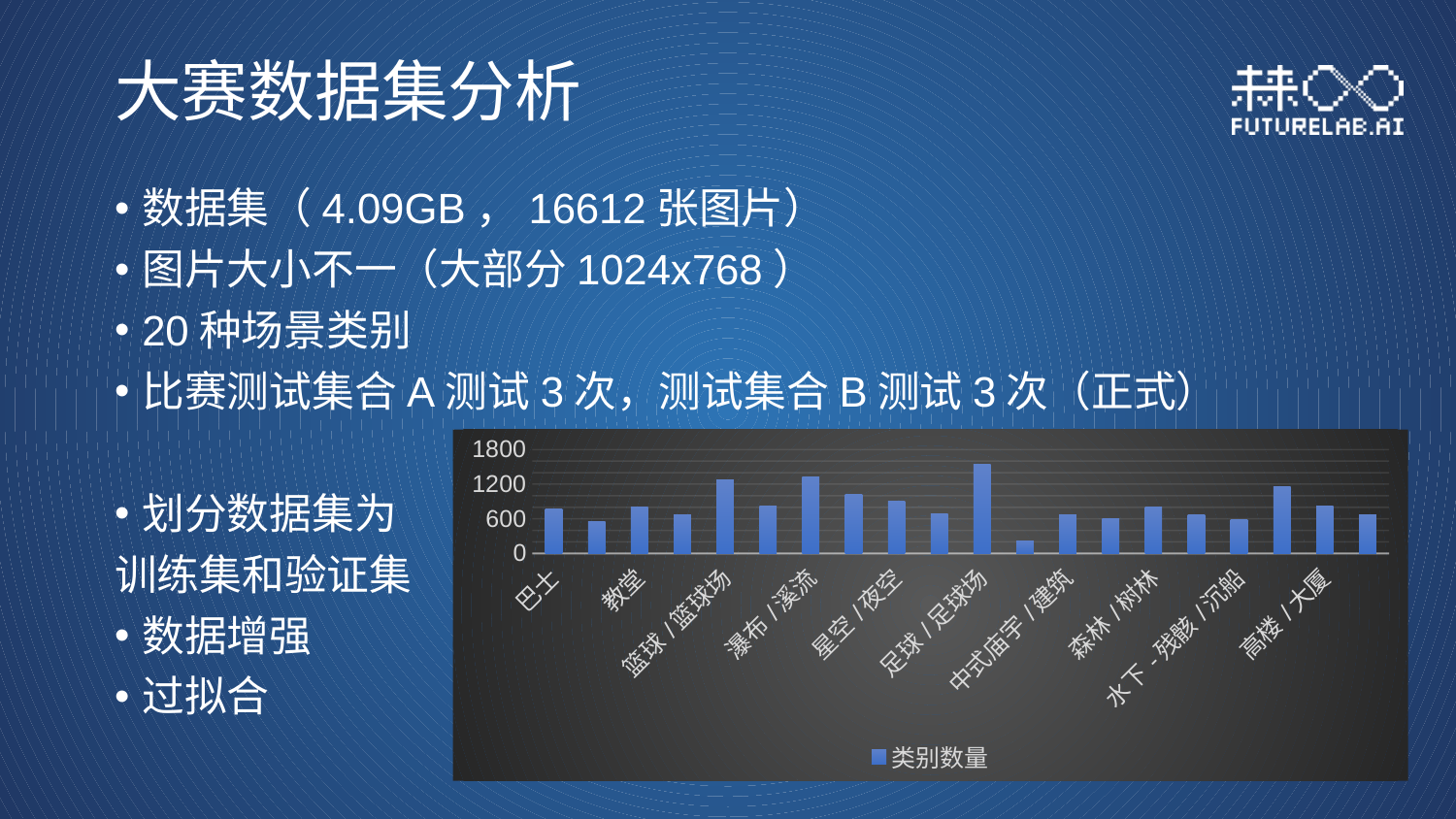

# 大赛数据集分析
数据集（4.09GB，16612张图片）
图片大小不一（大部分1024x768）
20种场景类别
比赛测试集合A测试3次，测试集合B测试3次（正式）

划分数据集为
训练集和验证集
数据增强
过拟合

### Chart

| Category | 类别数量 |
|---|---|
| 巴士 | 773.0 |
| 集市 | 555.0 |
| 教堂 | 807.0 |
| 咖啡馆 | 664.0 |
| 篮球/篮球场 | 1272.0 |
| 湖泊 | 819.0 |
| 瀑布/溪流 | 1328.0 |
| 水下-珊瑚礁 | 1016.0 |
| 星空/夜空 | 904.0 |
| 跳伞 | 679.0 |
| 足球/足球场 | 1537.0 |
| 雪山 | 216.0 |
| 中式庙宇/建筑 | 663.0 |
| 滑雪/滑雪场 | 596.0 |
| 森林/树林 | 807.0 |
| 火车站/轨道交通 | 664.0 |
| 水下-残骸/沉船 | 587.0 |
| 荒漠/沙漠 | 1165.0 |
| 高楼/大厦 | 819.0 |
| 海滩 | 667.0 |